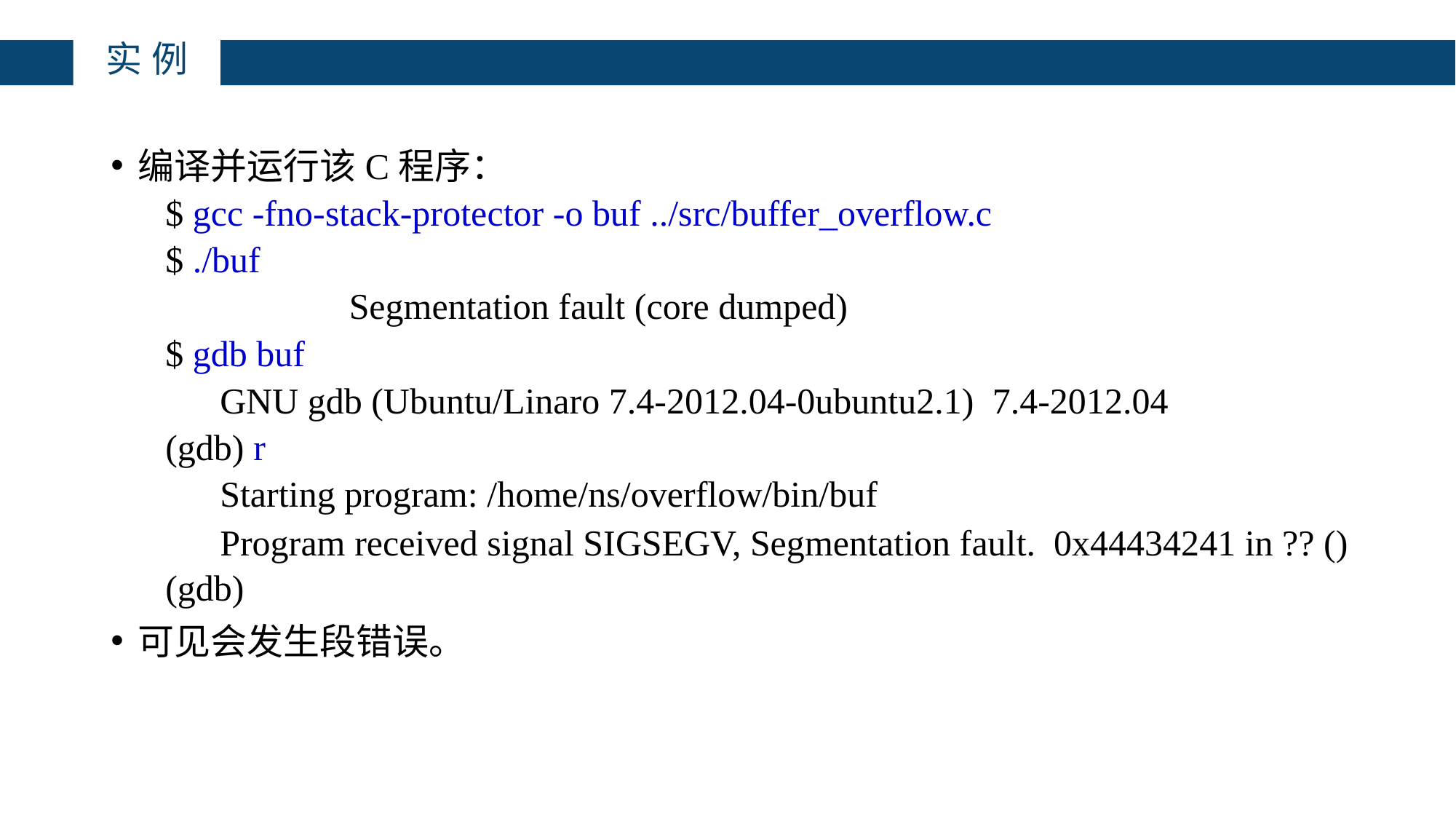

实例

编译并运行该C程序：
$ gcc -fno-stack-protector -o buf ../src/buffer_overflow.c
$ ./buf
Segmentation fault (core dumped)
$ gdb buf
GNU gdb (Ubuntu/Linaro 7.4-2012.04-0ubuntu2.1)  7.4-2012.04
(gdb) r
Starting program: /home/ns/overflow/bin/buf
Program received signal SIGSEGV, Segmentation fault.  0x44434241 in ?? ()
(gdb)
可见会发生段错误。